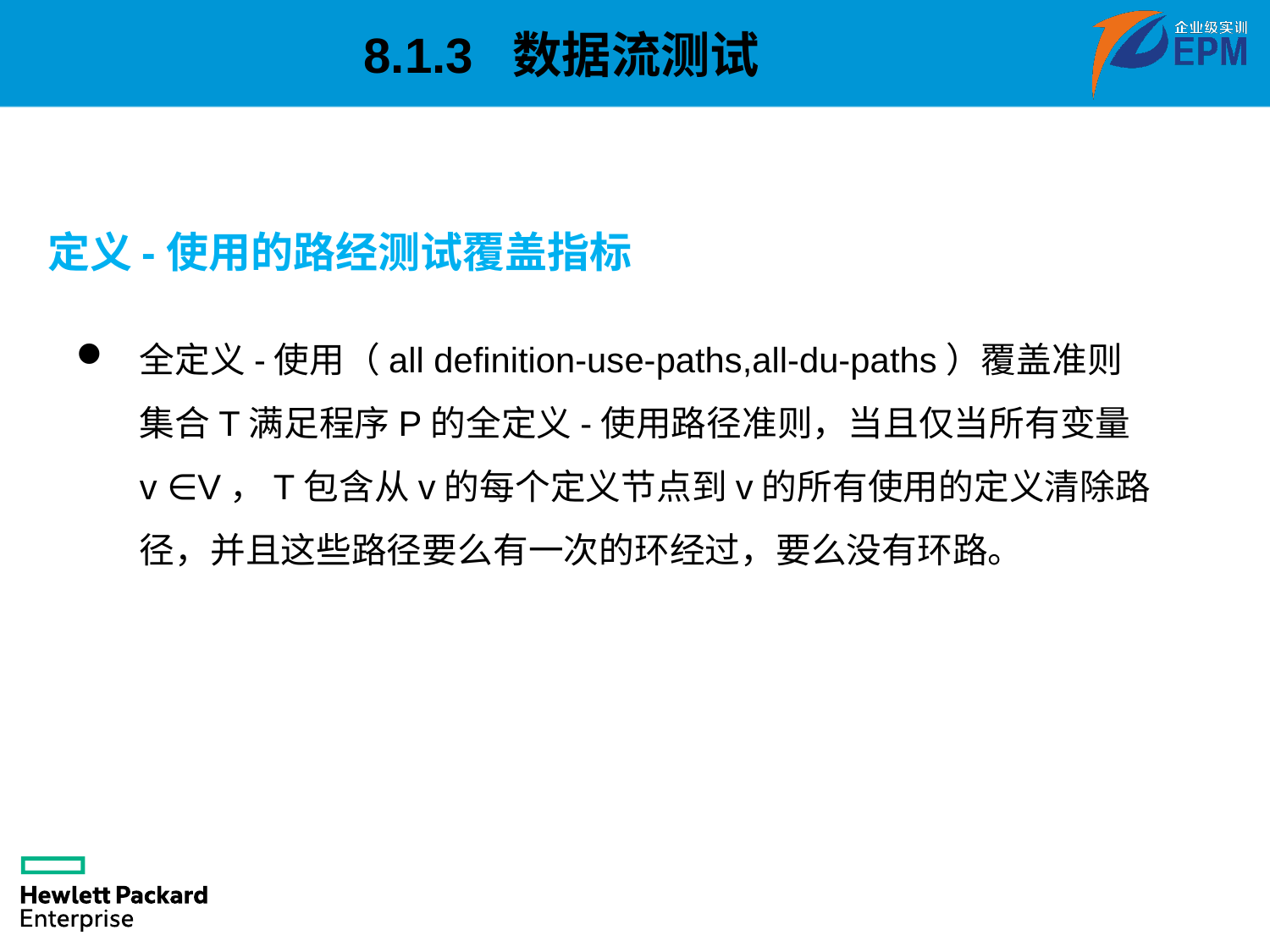

8.1.3  数据流测试
定义-使用的路经测试覆盖指标
全定义-使用（all definition-use-paths,all-du-paths）覆盖准则
集合T满足程序P的全定义-使用路径准则，当且仅当所有变量v ∈V，T包含从v的每个定义节点到v的所有使用的定义清除路径，并且这些路径要么有一次的环经过，要么没有环路。